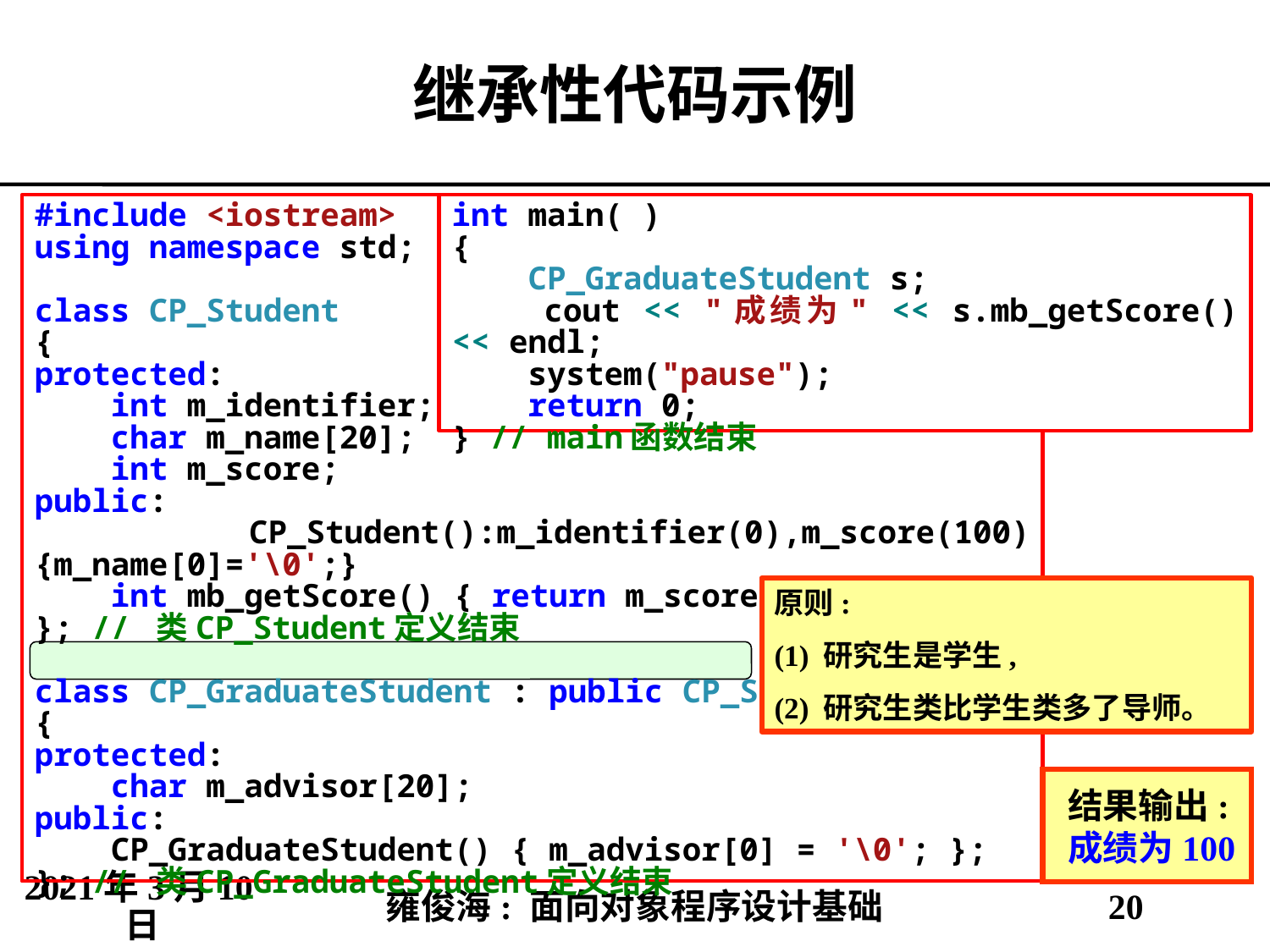

# 继承性代码示例

#include <iostream>
using namespace std;

class CP_Student
{
protected:
    int m_identifier;
    char m_name[20];
    int m_score;
public:
    CP_Student():m_identifier(0),m_score(100){m_name[0]='\0';}
    int mb_getScore() { return m_score; }
}; // 类CP_Student定义结束

class CP_GraduateStudent : public CP_Student
{
protected:
    char m_advisor[20];
public:
    CP_GraduateStudent() { m_advisor[0] = '\0'; };
}; // 类CP_GraduateStudent定义结束
int main( )
{
    CP_GraduateStudent s;
    cout << "成绩为" << s.mb_getScore() << endl;
    system("pause");
    return 0;
} // main函数结束
原则:
(1) 研究生是学生,
(2) 研究生类比学生类多了导师。

结果输出:
成绩为100
2021年3月10日
雍俊海: 面向对象程序设计基础
20